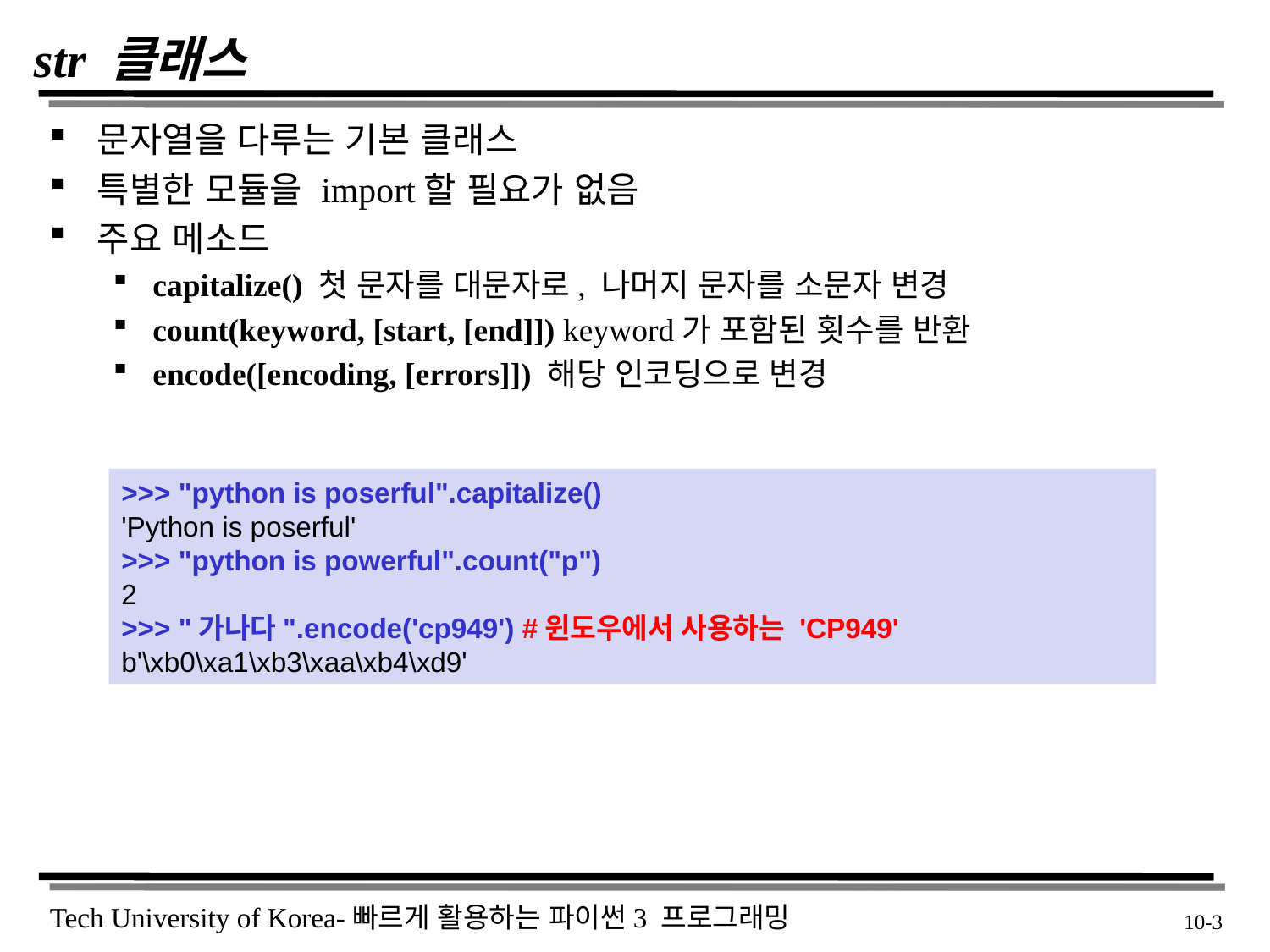

# str 클래스
문자열을 다루는 기본 클래스
특별한 모듈을 import할 필요가 없음
주요 메소드
capitalize() 첫 문자를 대문자로, 나머지 문자를 소문자 변경
count(keyword, [start, [end]]) keyword가 포함된 횟수를 반환
encode([encoding, [errors]]) 해당 인코딩으로 변경

>>> "python is poserful".capitalize()
'Python is poserful'
>>> "python is powerful".count("p")
2
>>> "가나다".encode('cp949') #윈도우에서 사용하는 'CP949'
b'\xb0\xa1\xb3\xaa\xb4\xd9'
 10-3